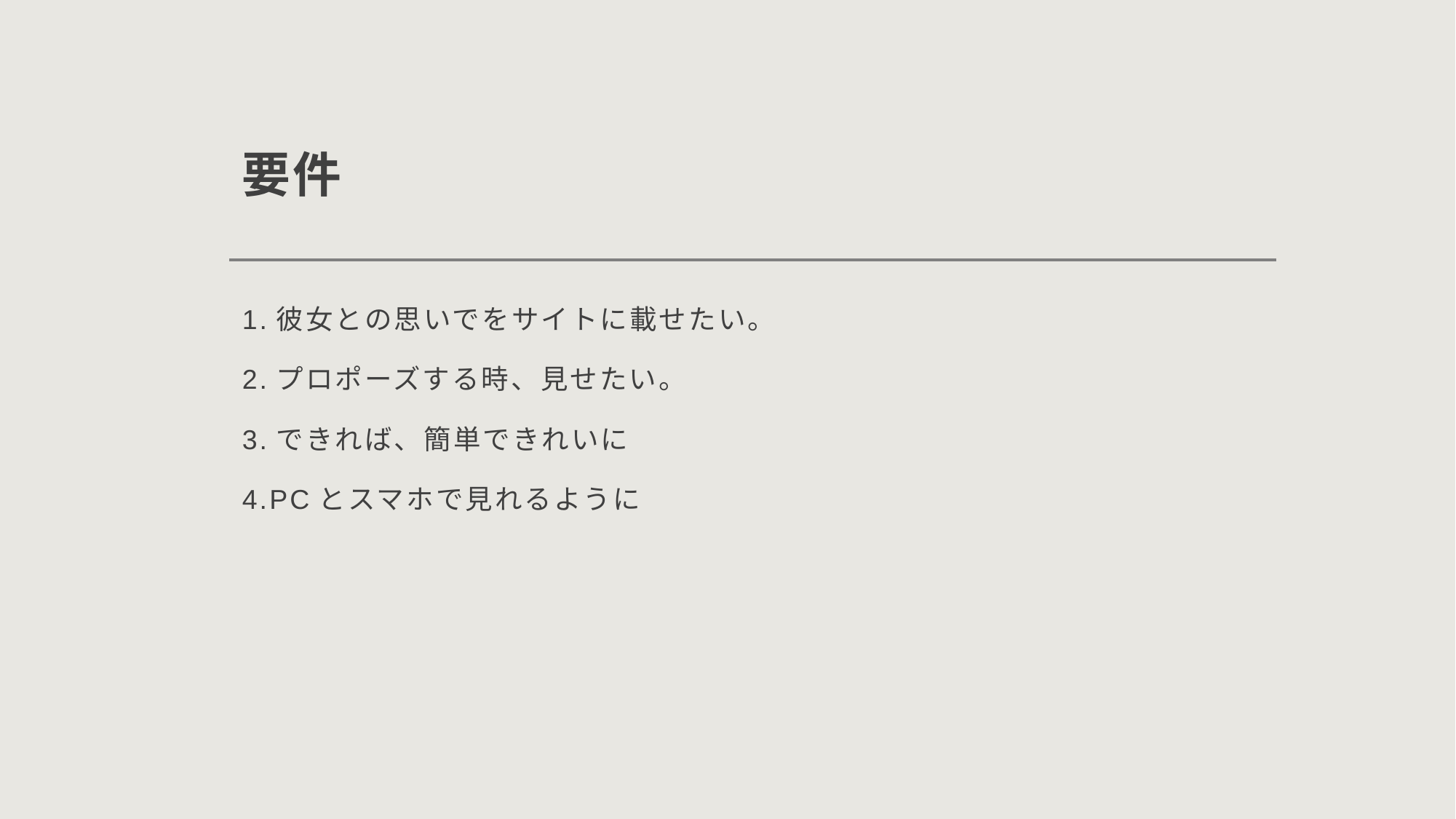

# 要件
1.彼女との思いでをサイトに載せたい。
2.プロポーズする時、見せたい。
3.できれば、簡単できれいに
4.PCとスマホで見れるように